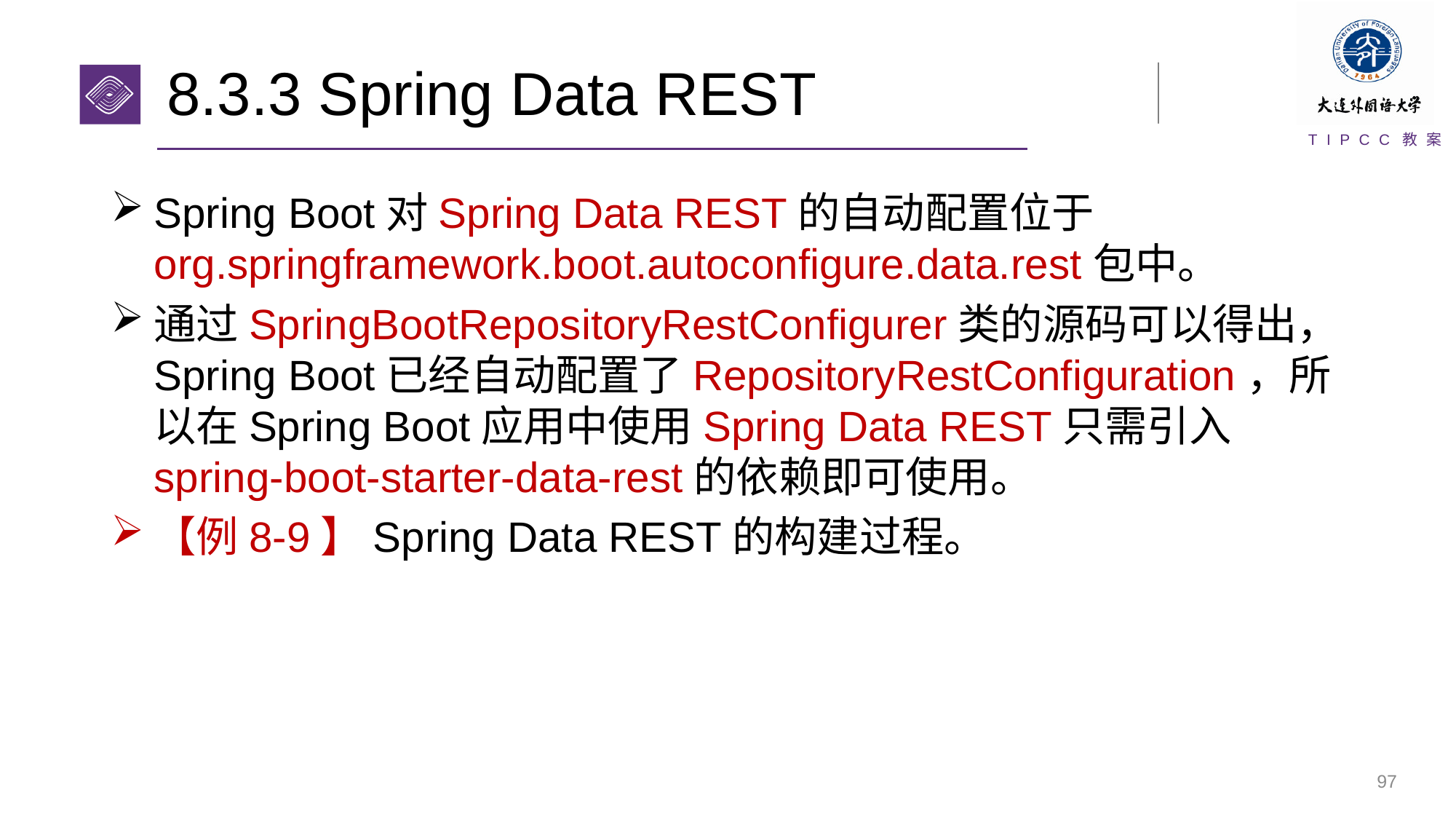

# 8.3.3 Spring Data REST
Spring Boot对Spring Data REST的自动配置位于org.springframework.boot.autoconfigure.data.rest包中。
通过SpringBootRepositoryRestConfigurer类的源码可以得出，Spring Boot已经自动配置了RepositoryRestConfiguration，所以在Spring Boot应用中使用Spring Data REST只需引入spring-boot-starter-data-rest的依赖即可使用。
【例8-9】Spring Data REST的构建过程。

97